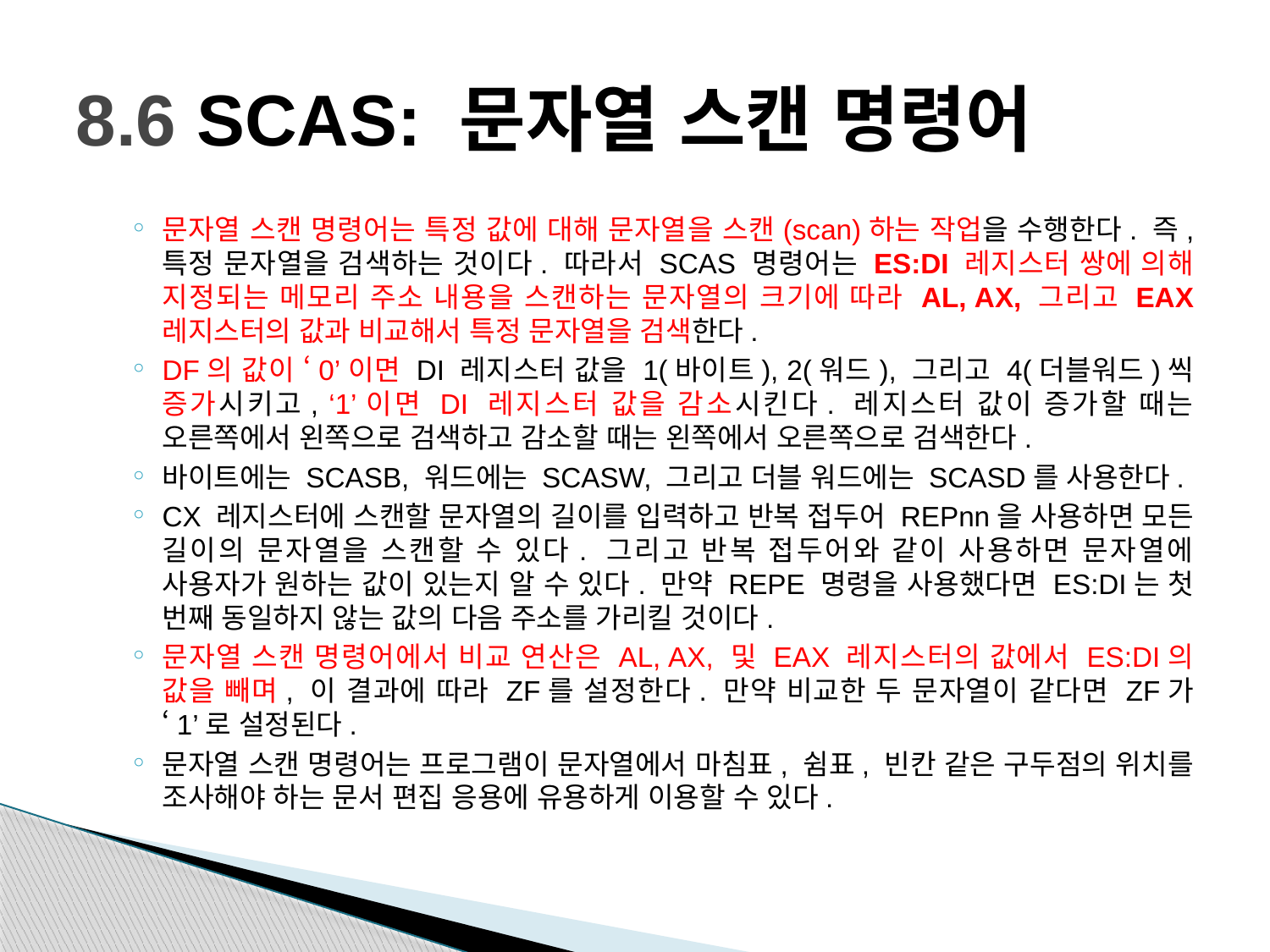

# 8.6 SCAS: 문자열 스캔 명령어
문자열 스캔 명령어는 특정 값에 대해 문자열을 스캔(scan)하는 작업을 수행한다. 즉, 특정 문자열을 검색하는 것이다. 따라서 SCAS 명령어는 ES:DI 레지스터 쌍에 의해 지정되는 메모리 주소 내용을 스캔하는 문자열의 크기에 따라 AL, AX, 그리고 EAX 레지스터의 값과 비교해서 특정 문자열을 검색한다.
DF의 값이 ‘0’이면 DI 레지스터 값을 1(바이트), 2(워드), 그리고 4(더블워드)씩 증가시키고, ‘1’이면 DI 레지스터 값을 감소시킨다. 레지스터 값이 증가할 때는 오른쪽에서 왼쪽으로 검색하고 감소할 때는 왼쪽에서 오른쪽으로 검색한다.
바이트에는 SCASB, 워드에는 SCASW, 그리고 더블 워드에는 SCASD를 사용한다.
CX 레지스터에 스캔할 문자열의 길이를 입력하고 반복 접두어 REPnn을 사용하면 모든 길이의 문자열을 스캔할 수 있다. 그리고 반복 접두어와 같이 사용하면 문자열에 사용자가 원하는 값이 있는지 알 수 있다. 만약 REPE 명령을 사용했다면 ES:DI는 첫 번째 동일하지 않는 값의 다음 주소를 가리킬 것이다.
문자열 스캔 명령어에서 비교 연산은 AL, AX, 및 EAX 레지스터의 값에서 ES:DI의 값을 빼며, 이 결과에 따라 ZF를 설정한다. 만약 비교한 두 문자열이 같다면 ZF가 ‘1’로 설정된다.
문자열 스캔 명령어는 프로그램이 문자열에서 마침표, 쉼표, 빈칸 같은 구두점의 위치를 조사해야 하는 문서 편집 응용에 유용하게 이용할 수 있다.